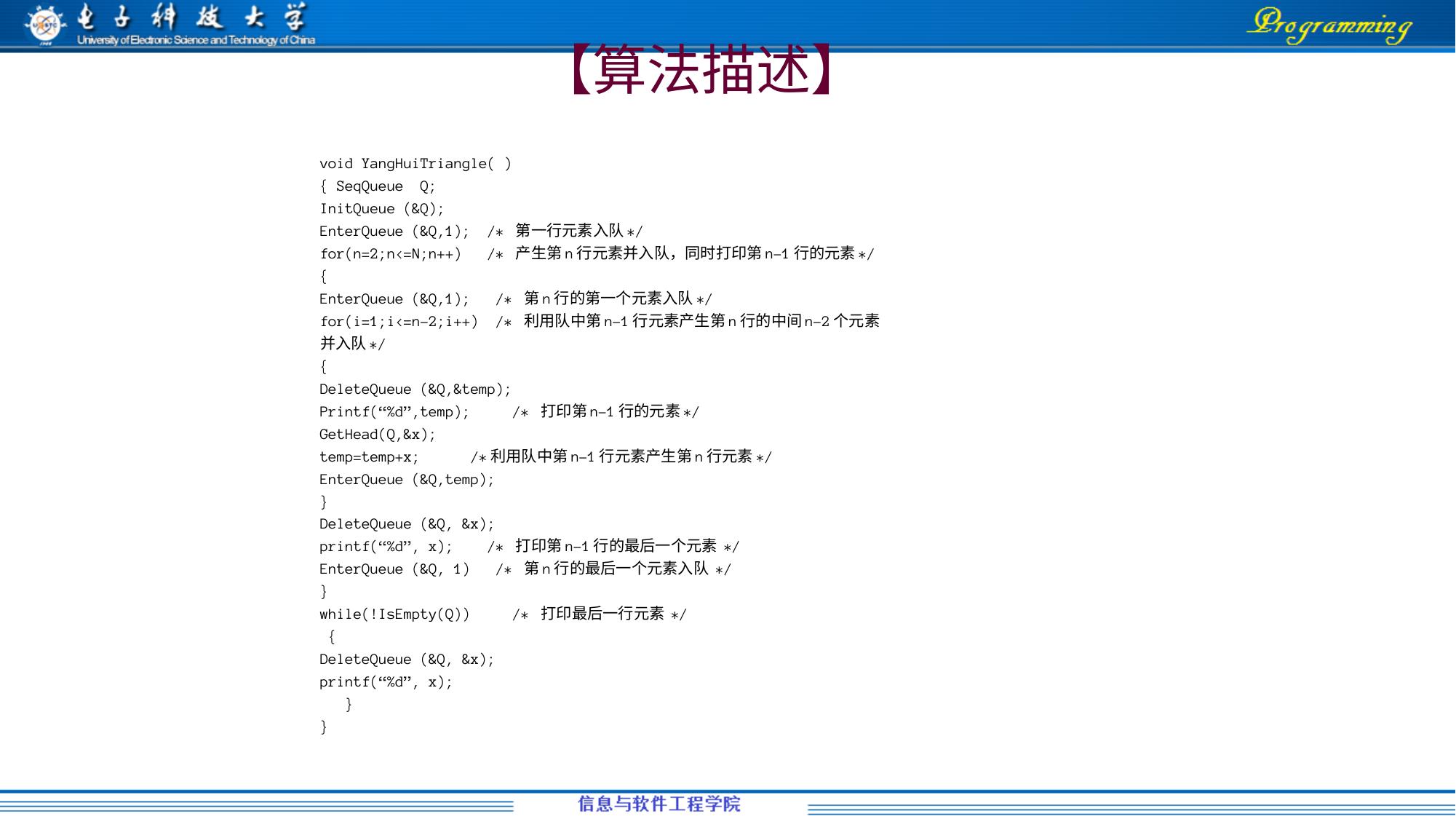

# 【算法描述】
void YangHuiTriangle( )
{ SeqQueue  Q;
InitQueue (&Q);
EnterQueue (&Q,1);  /* 第一行元素入队*/
for(n=2;n<=N;n++)   /* 产生第n行元素并入队，同时打印第n-1行的元素*/
{
EnterQueue (&Q,1);   /* 第n行的第一个元素入队*/
for(i=1;i<=n-2;i++)  /* 利用队中第n-1行元素产生第n行的中间n-2个元素
并入队*/
{
DeleteQueue (&Q,&temp);
Printf(“%d”,temp);     /* 打印第n-1行的元素*/
GetHead(Q,&x);
temp=temp+x;      /*利用队中第n-1行元素产生第n行元素*/
EnterQueue (&Q,temp);
}
DeleteQueue (&Q, &x);
printf(“%d”, x);    /* 打印第n-1行的最后一个元素 */
EnterQueue (&Q, 1)   /* 第n行的最后一个元素入队 */
}
while(!IsEmpty(Q))     /* 打印最后一行元素 */
 {
DeleteQueue (&Q, &x);
printf(“%d”, x);
   }
}